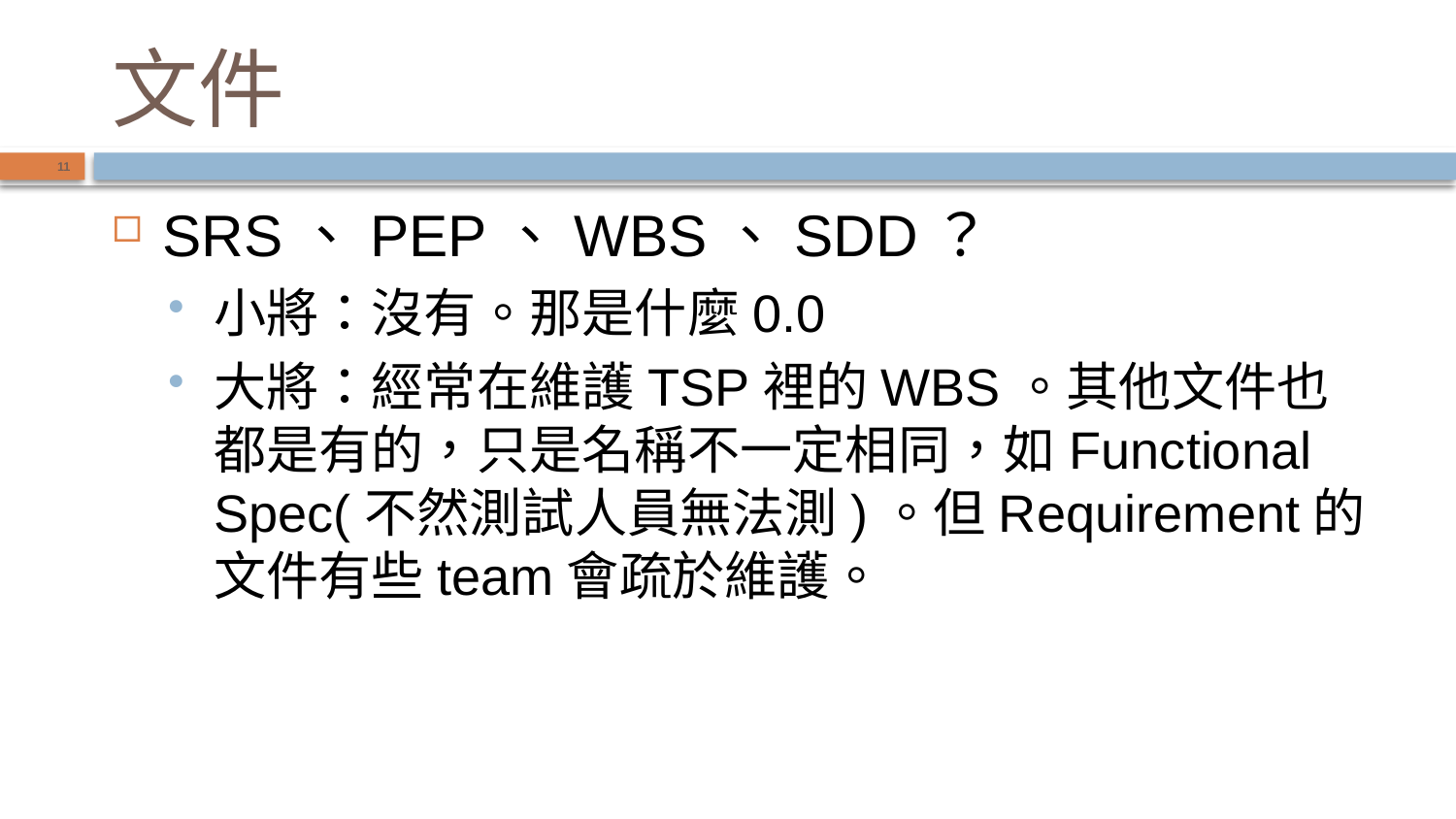

# 文件
11
SRS、PEP、WBS、SDD？
小將：沒有。那是什麼0.0
大將：經常在維護TSP裡的WBS。其他文件也都是有的，只是名稱不一定相同，如Functional Spec(不然測試人員無法測)。但Requirement的文件有些team會疏於維護。